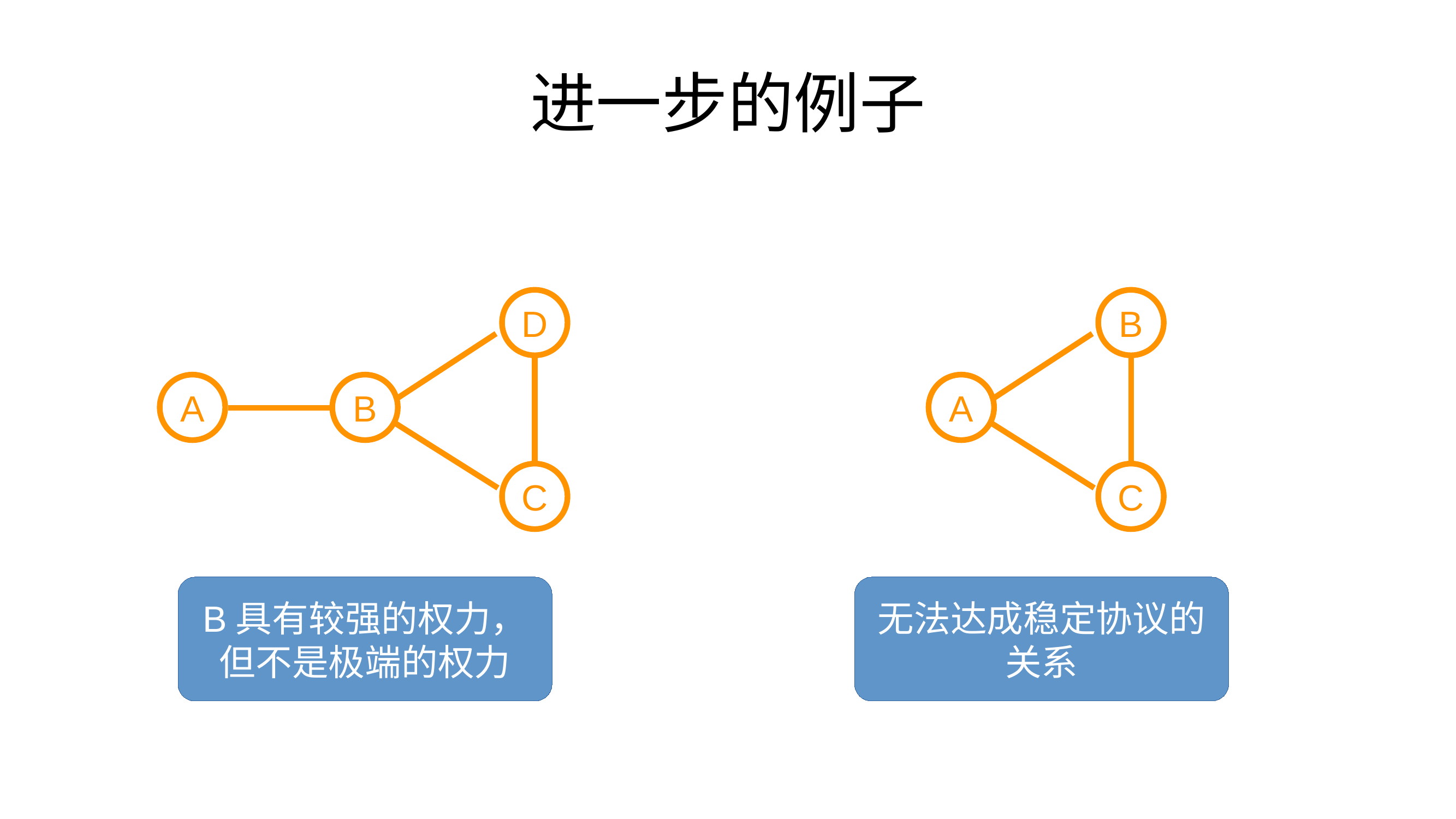

# 进一步的例子
D
B

A
B
A

C
C
B具有较强的权力，但不是极端的权力
无法达成稳定协议的关系